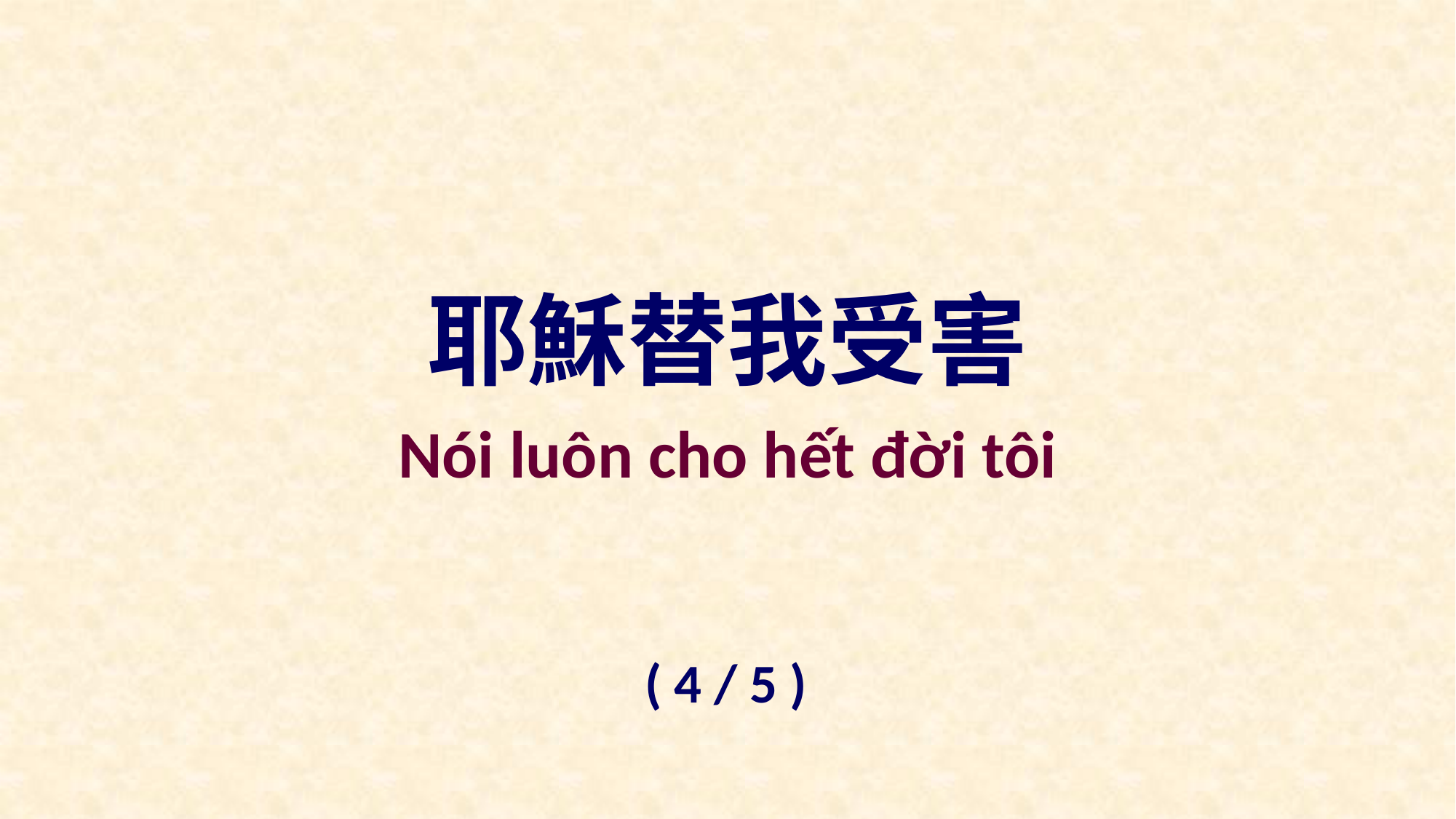

耶穌替我受害
Nói luôn cho hết đời tôi
( 4 / 5 )